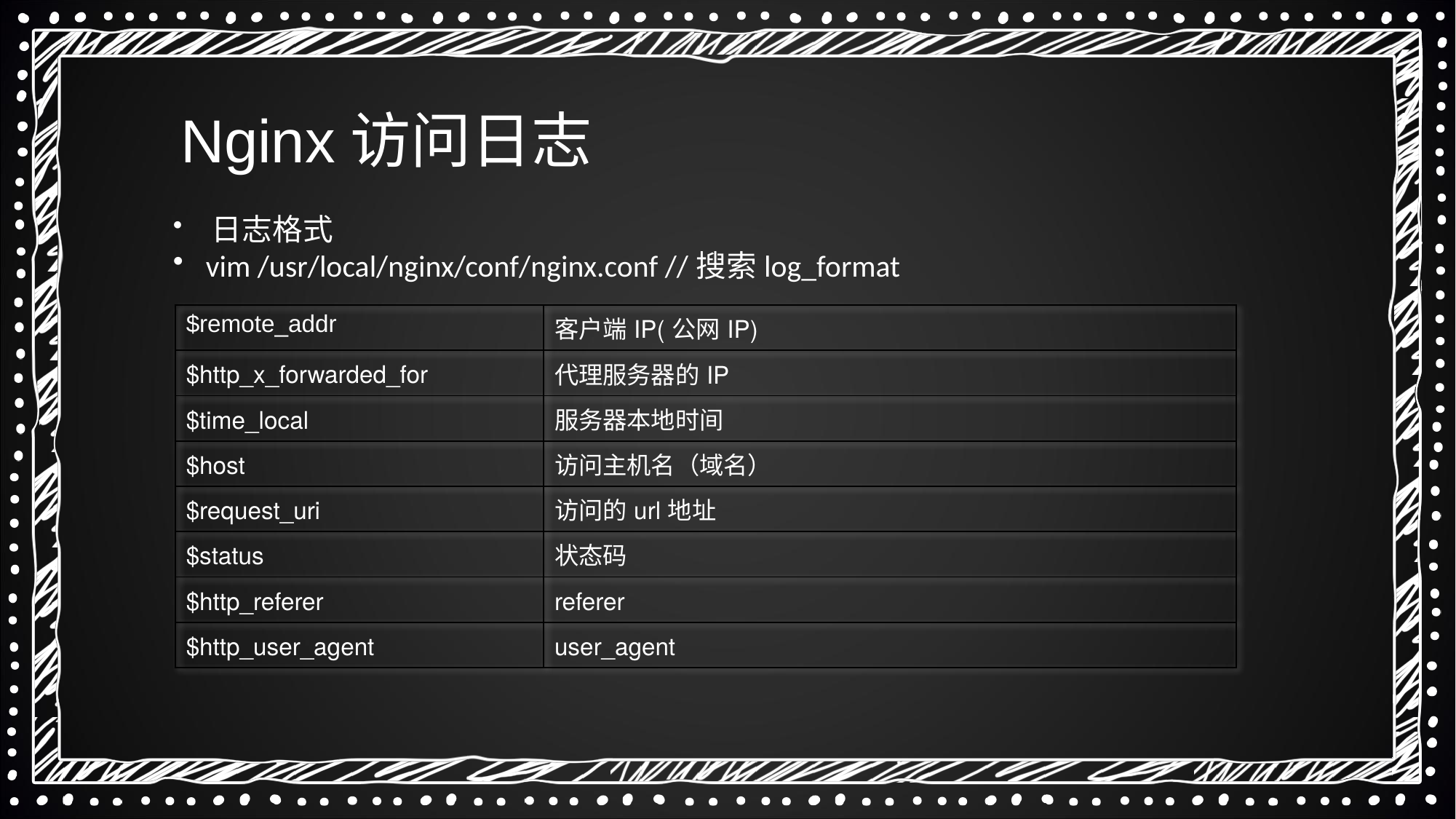

Nginx访问日志
 日志格式
 vim /usr/local/nginx/conf/nginx.conf //搜索log_format
| $remote\_addr | 客户端IP(公网IP) |
| --- | --- |
| $http\_x\_forwarded\_for | 代理服务器的IP |
| $time\_local | 服务器本地时间 |
| $host | 访问主机名（域名） |
| $request\_uri | 访问的url地址 |
| $status | 状态码 |
| $http\_referer | referer |
| $http\_user\_agent | user\_agent |